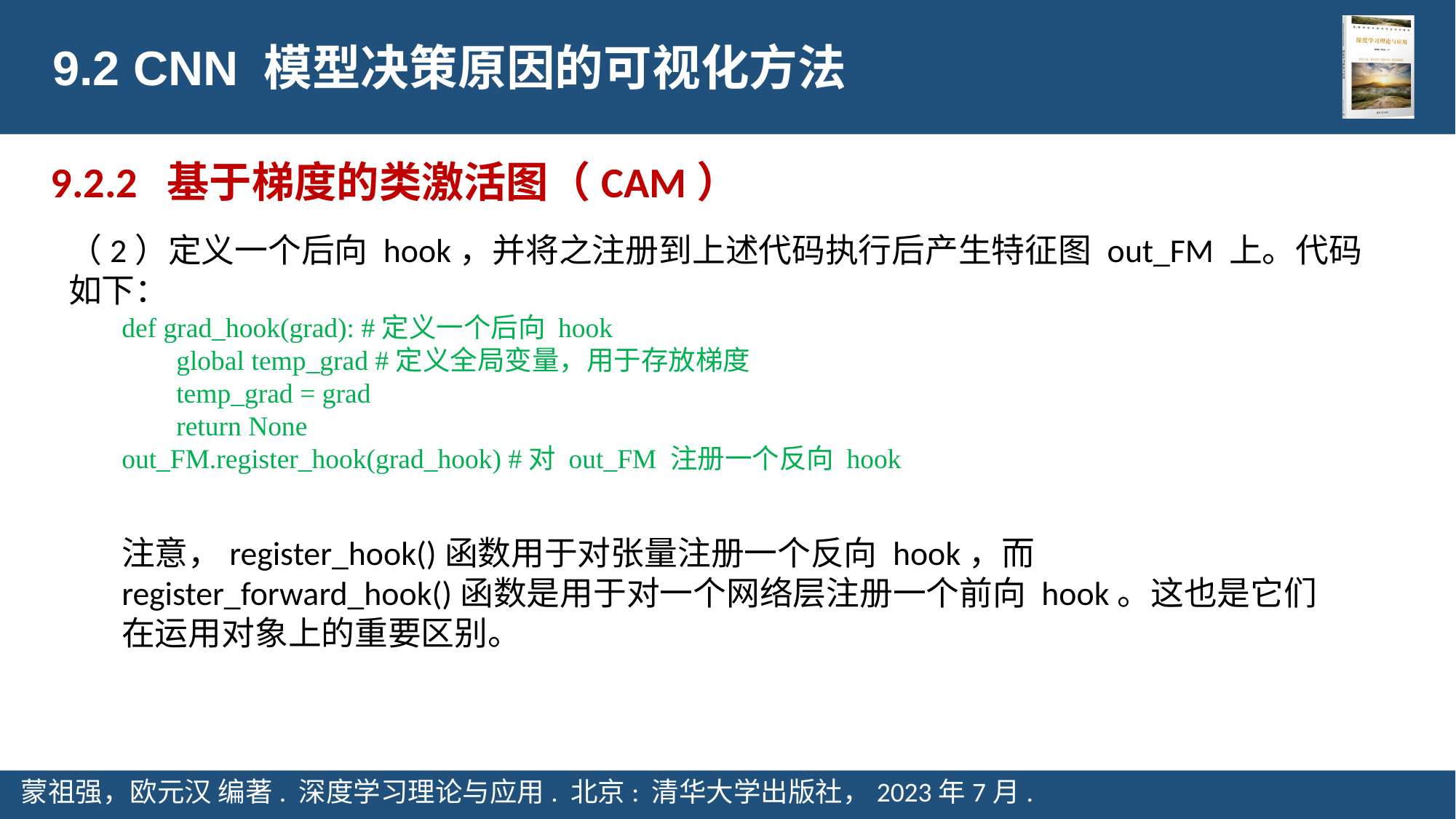

9.2 CNN 模型决策原因的可视化方法
9.2.2  基于梯度的类激活图（CAM）
（2）定义一个后向 hook，并将之注册到上述代码执行后产生特征图 out_FM 上。代码如下：
def grad_hook(grad): #定义一个后向 hook
global temp_grad #定义全局变量，用于存放梯度
temp_grad = grad
return None
out_FM.register_hook(grad_hook) #对 out_FM 注册一个反向 hook
注意，register_hook()函数用于对张量注册一个反向 hook，而register_forward_hook()函数是用于对一个网络层注册一个前向 hook。这也是它们在运用对象上的重要区别。